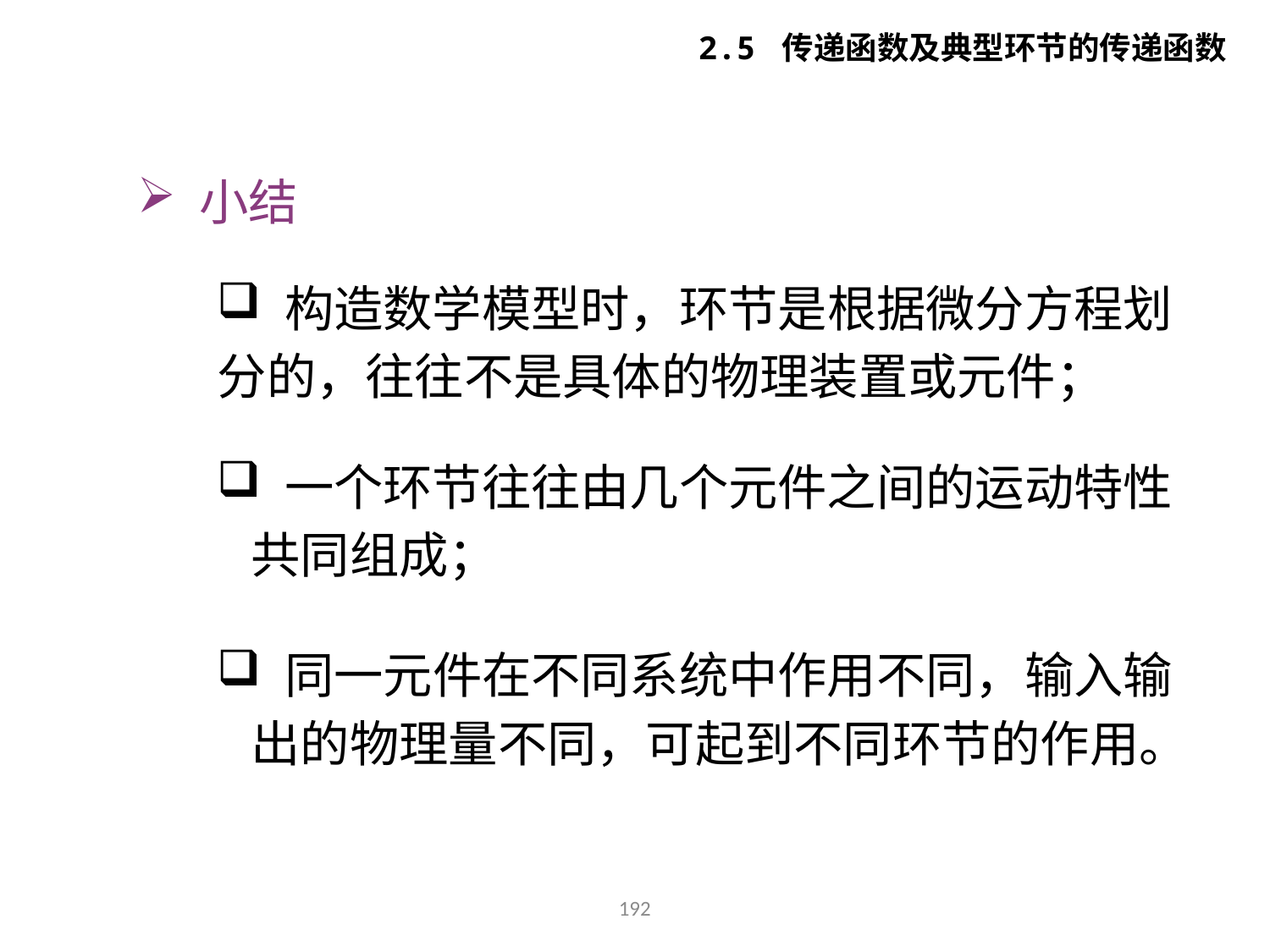

2.5 传递函数及典型环节的传递函数
 小结
 构造数学模型时，环节是根据微分方程划分的，往往不是具体的物理装置或元件；
 一个环节往往由几个元件之间的运动特性
  共同组成；
 同一元件在不同系统中作用不同，输入输
  出的物理量不同，可起到不同环节的作用。
192